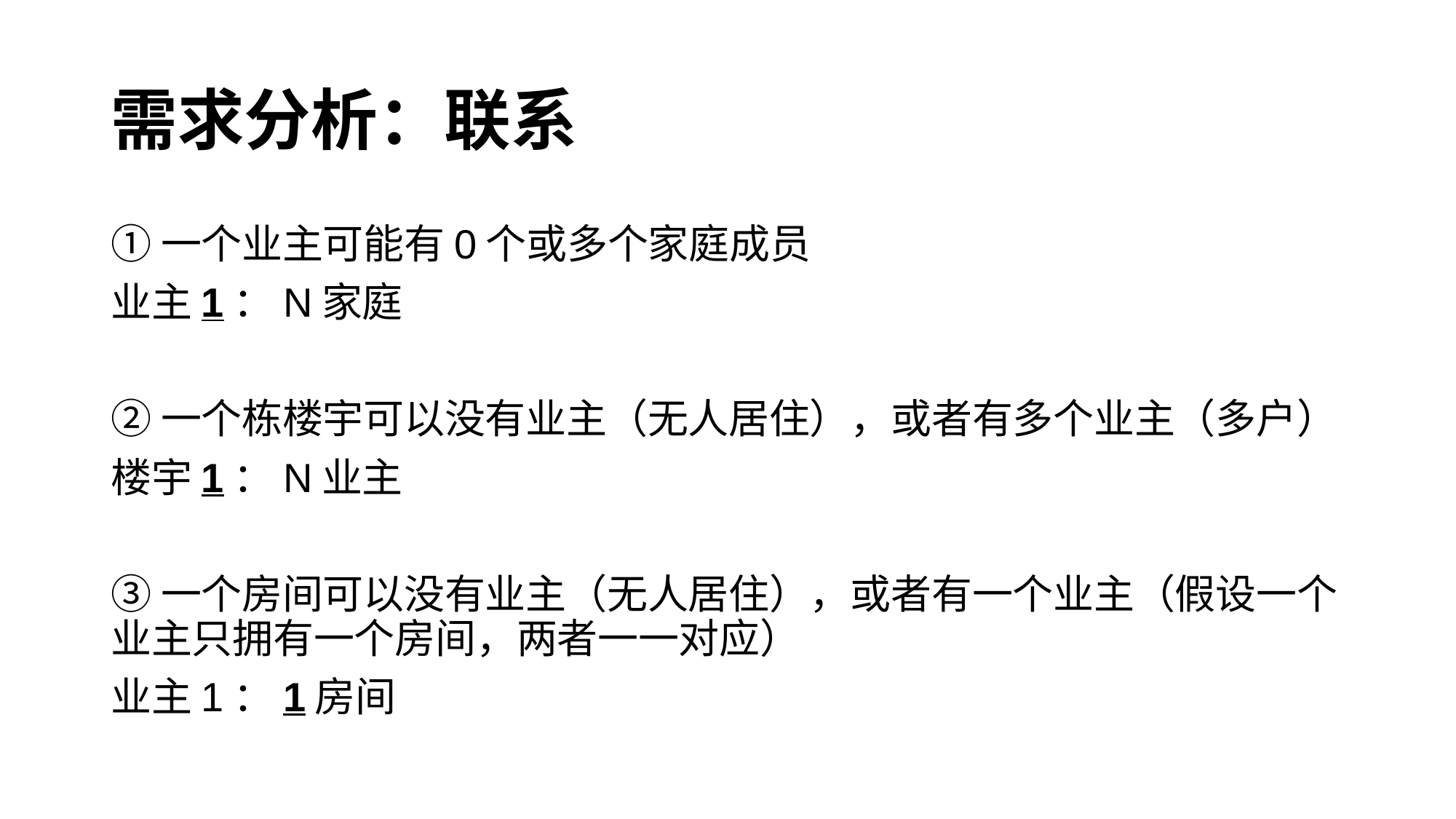

# 需求分析：联系
①一个业主可能有0个或多个家庭成员
业主1：N家庭

②一个栋楼宇可以没有业主（无人居住），或者有多个业主（多户）
楼宇1：N业主

③一个房间可以没有业主（无人居住），或者有一个业主（假设一个业主只拥有一个房间，两者一一对应）
业主1：1房间